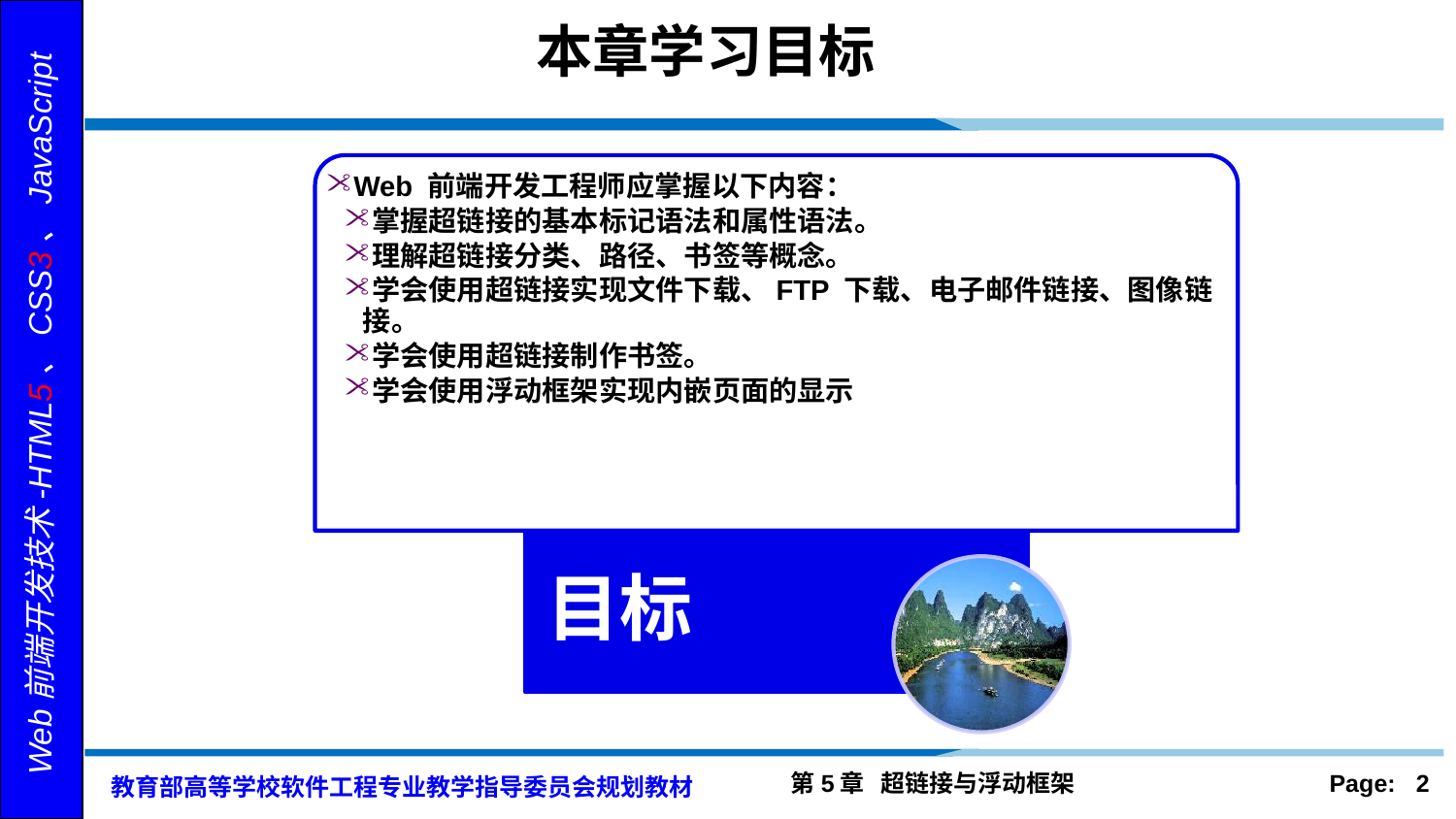

# 本章学习目标
Web 前端开发工程师应掌握以下内容：
掌握超链接的基本标记语法和属性语法。
理解超链接分类、路径、书签等概念。
学会使用超链接实现文件下载、FTP 下载、电子邮件链接、图像链接。
学会使用超链接制作书签。
学会使用浮动框架实现内嵌页面的显示
目标